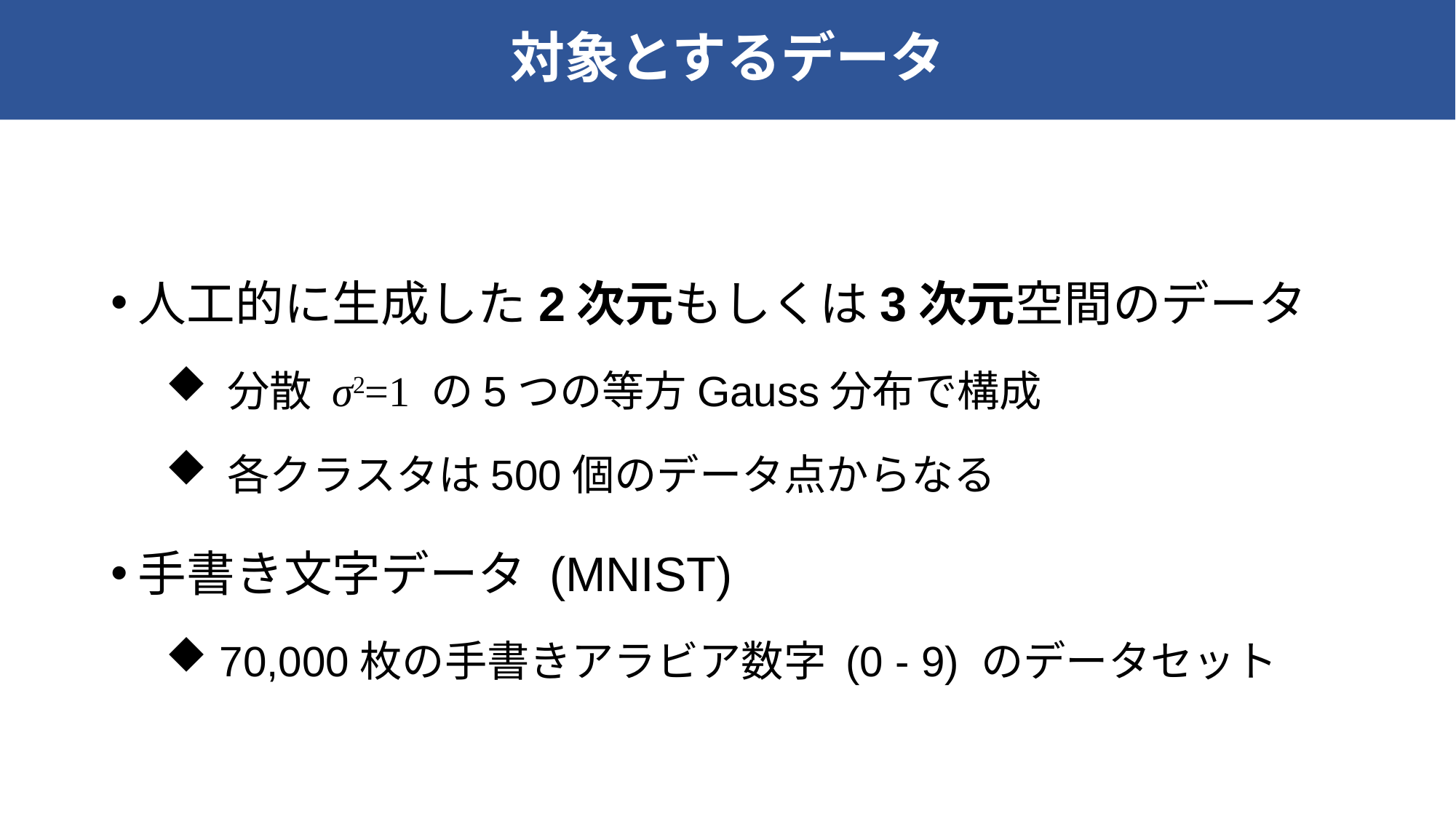

# 対象とするデータ
人工的に生成した2次元もしくは3次元空間のデータ
 分散 σ2=1 の5つの等方Gauss分布で構成
 各クラスタは500個のデータ点からなる
手書き文字データ (MNIST)
 70,000枚の手書きアラビア数字 (0 - 9) のデータセット